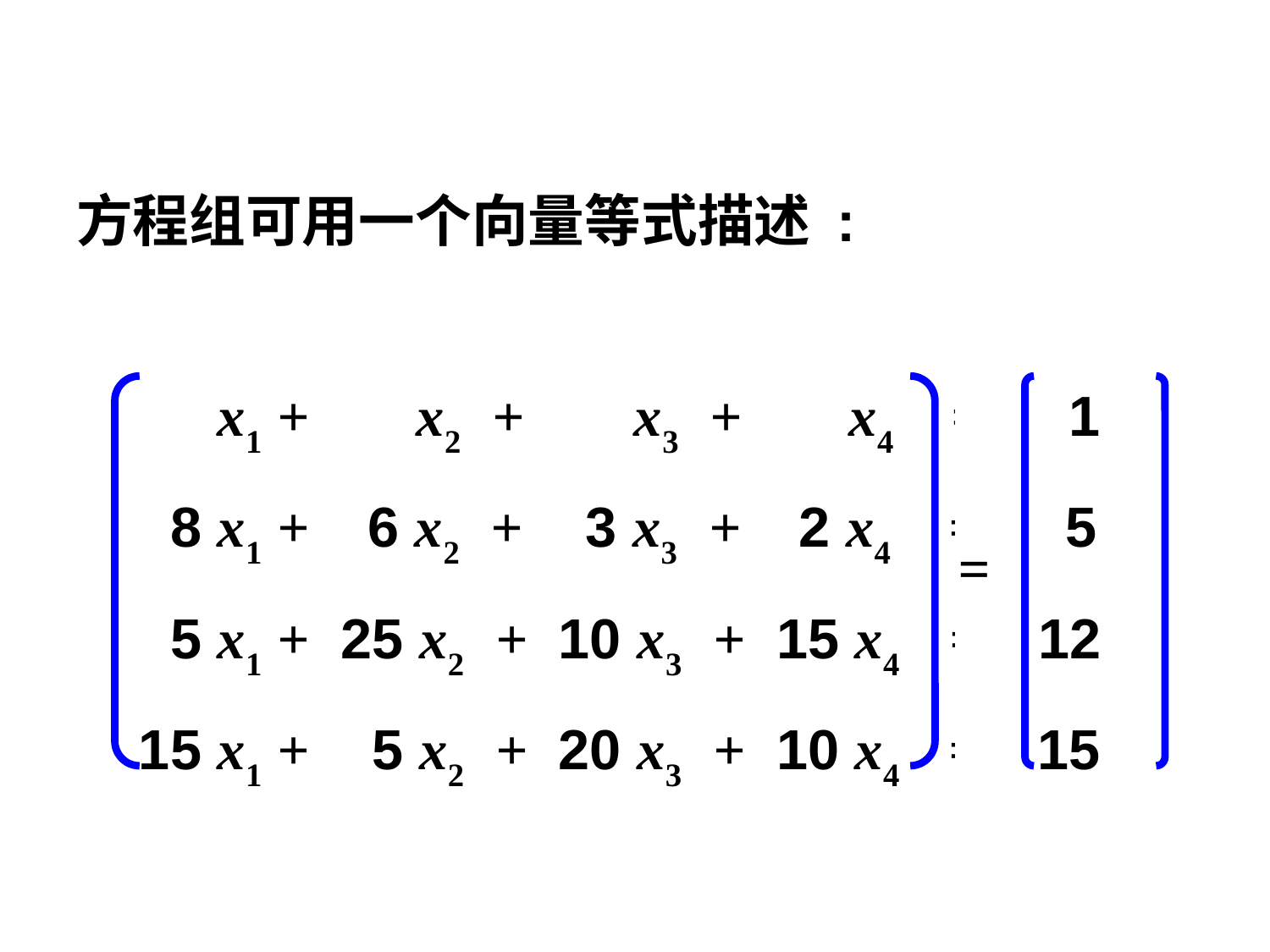

方程组可用一个向量等式描述 :

         x1 +       x2  +       x3  +       x4       =      1
      8 x1 +    6 x2  +    3 x3  +    2 x4       =      5
      5 x1 +  25 x2  +  10 x3  +  15 x4      =    12
    15 x1 +    5 x2  +  20 x3  +  10 x4      =    15

=